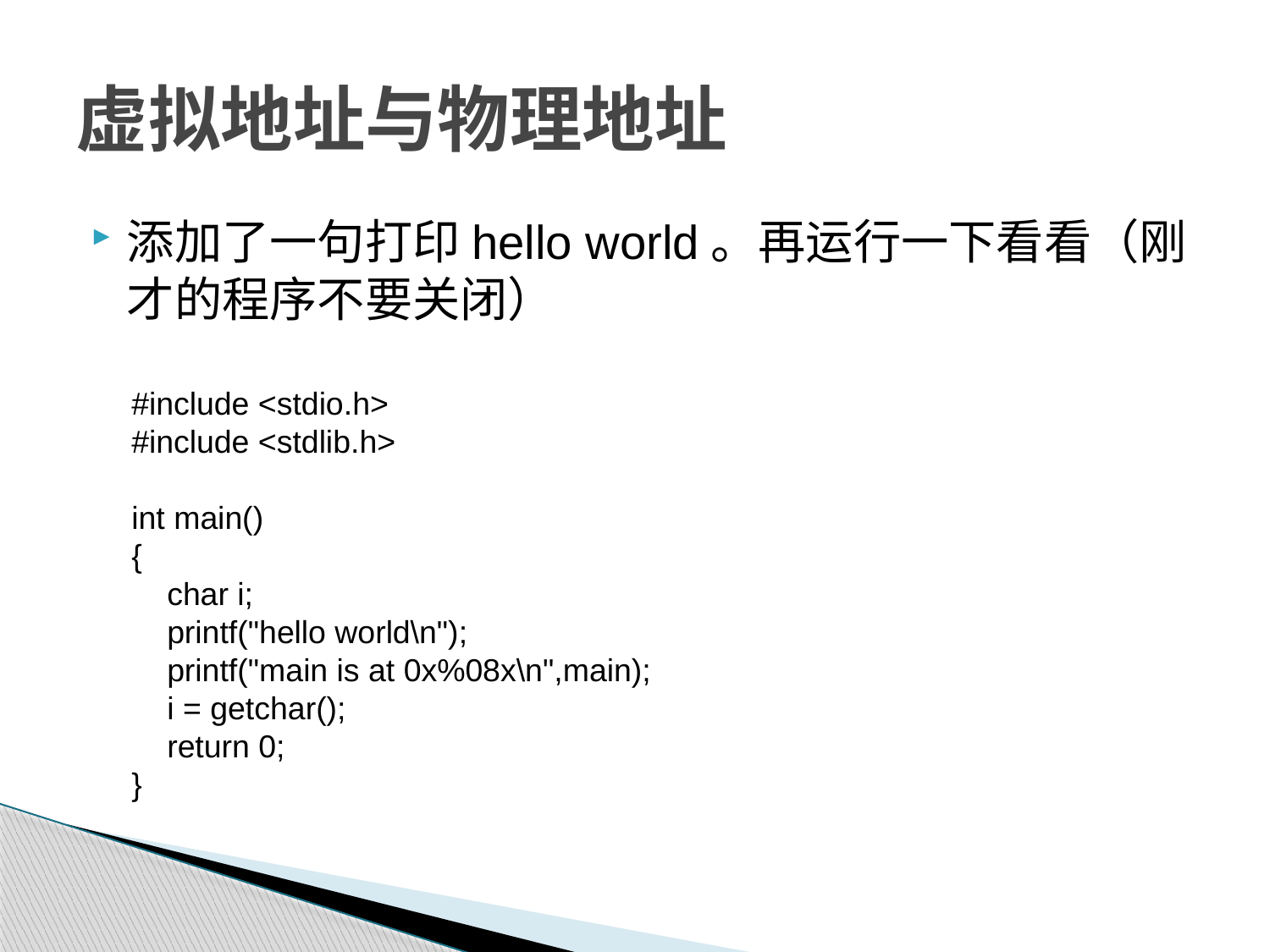

# 虚拟地址与物理地址
添加了一句打印hello world。再运行一下看看（刚才的程序不要关闭）
#include <stdio.h>
#include <stdlib.h>

int main()
{
    char i;
    printf("hello world\n");
    printf("main is at 0x%08x\n",main);
    i = getchar();
    return 0;
}